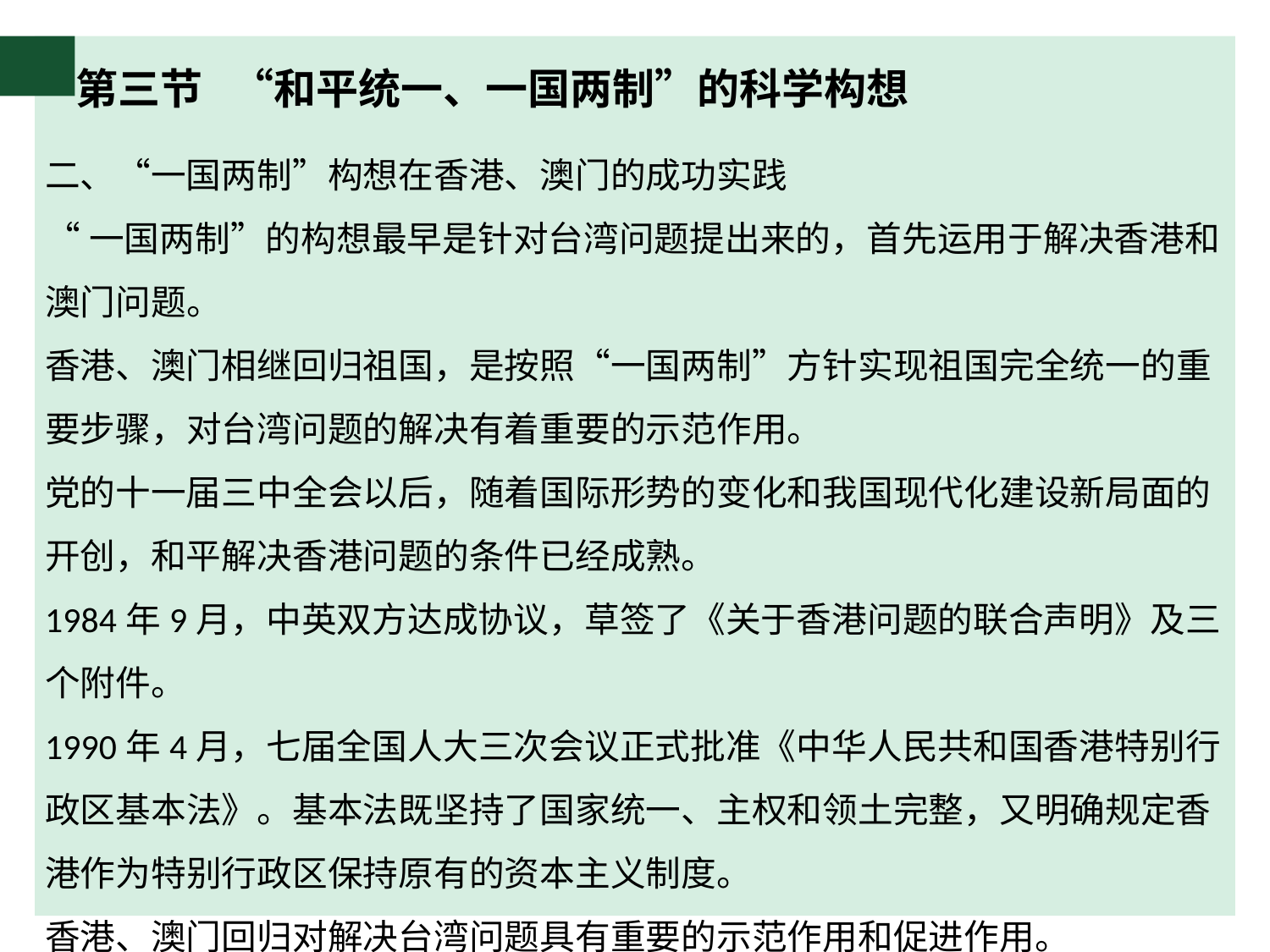

# 第三节   “和平统一、一国两制”的科学构想
二、“一国两制”构想在香港、澳门的成功实践
“一国两制”的构想最早是针对台湾问题提出来的，首先运用于解决香港和澳门问题。
香港、澳门相继回归祖国，是按照“一国两制”方针实现祖国完全统一的重要步骤，对台湾问题的解决有着重要的示范作用。
党的十一届三中全会以后，随着国际形势的变化和我国现代化建设新局面的开创，和平解决香港问题的条件已经成熟。
1984年9月，中英双方达成协议，草签了《关于香港问题的联合声明》及三个附件。
1990年4月，七届全国人大三次会议正式批准《中华人民共和国香港特别行政区基本法》。基本法既坚持了国家统一、主权和领土完整，又明确规定香港作为特别行政区保持原有的资本主义制度。
香港、澳门回归对解决台湾问题具有重要的示范作用和促进作用。